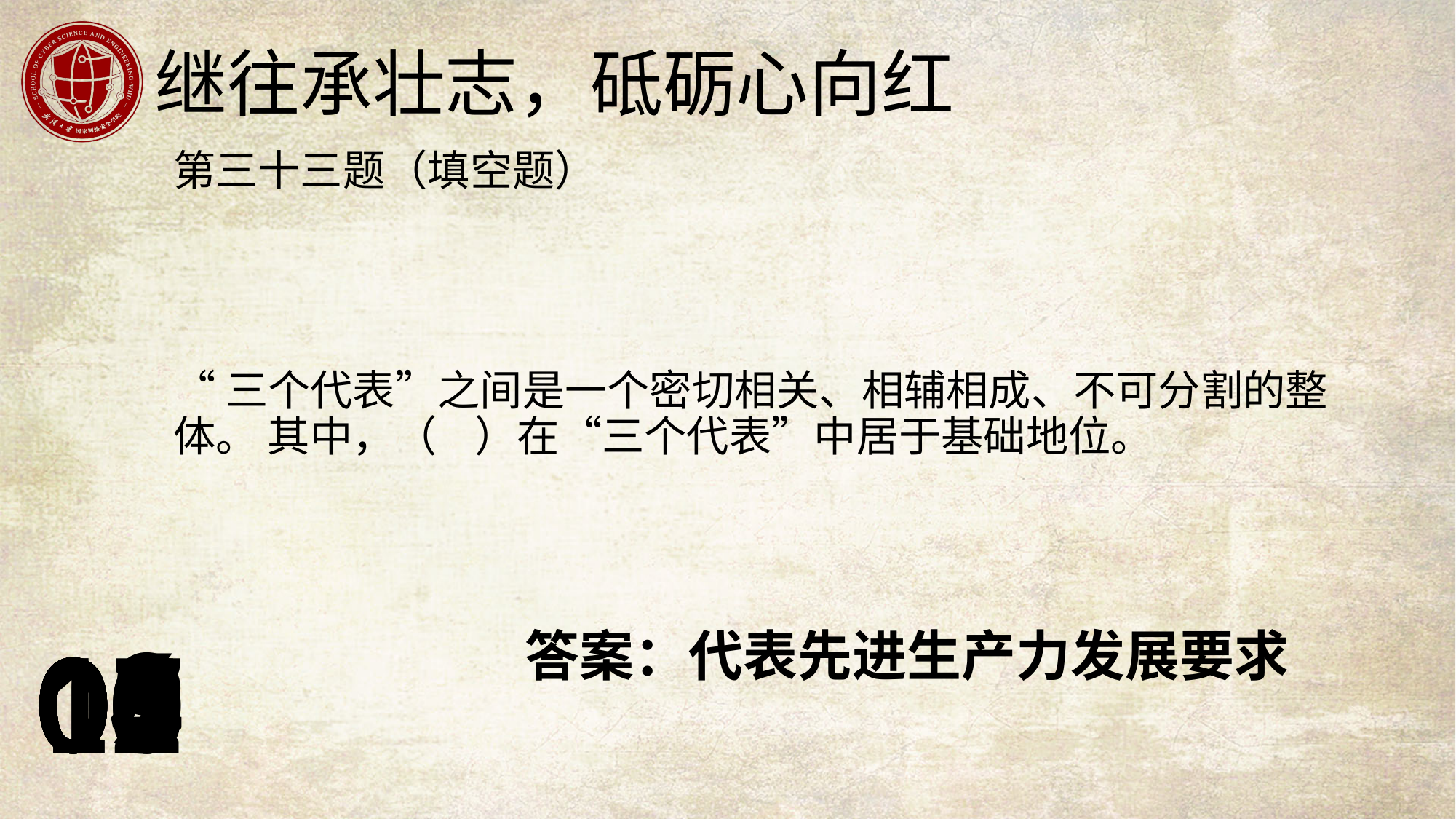

第三十三题（填空题）

“三个代表”之间是一个密切相关、相辅相成、不可分割的整体。 其中，（    ）在“三个代表”中居于基础地位。
答案：代表先进生产力发展要求